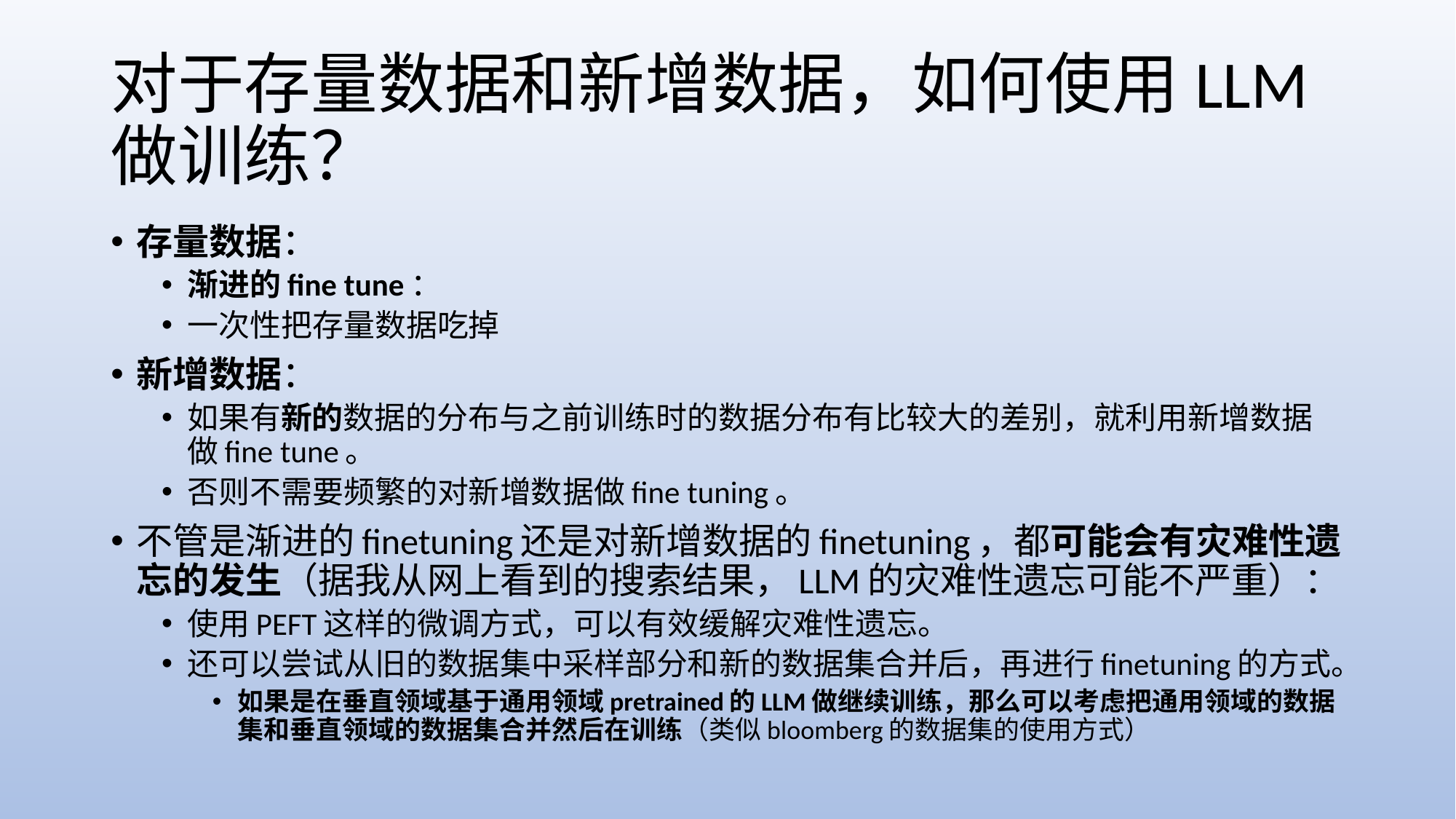

# 对于存量数据和新增数据，如何使用LLM做训练？
存量数据：
渐进的fine tune：
一次性把存量数据吃掉
新增数据：
如果有新的数据的分布与之前训练时的数据分布有比较大的差别，就利用新增数据做fine tune。
否则不需要频繁的对新增数据做fine tuning。
不管是渐进的finetuning还是对新增数据的finetuning，都可能会有灾难性遗忘的发生（据我从网上看到的搜索结果，LLM的灾难性遗忘可能不严重）：
使用PEFT这样的微调方式，可以有效缓解灾难性遗忘。
还可以尝试从旧的数据集中采样部分和新的数据集合并后，再进行finetuning的方式。
如果是在垂直领域基于通用领域pretrained的LLM做继续训练，那么可以考虑把通用领域的数据集和垂直领域的数据集合并然后在训练（类似bloomberg的数据集的使用方式）